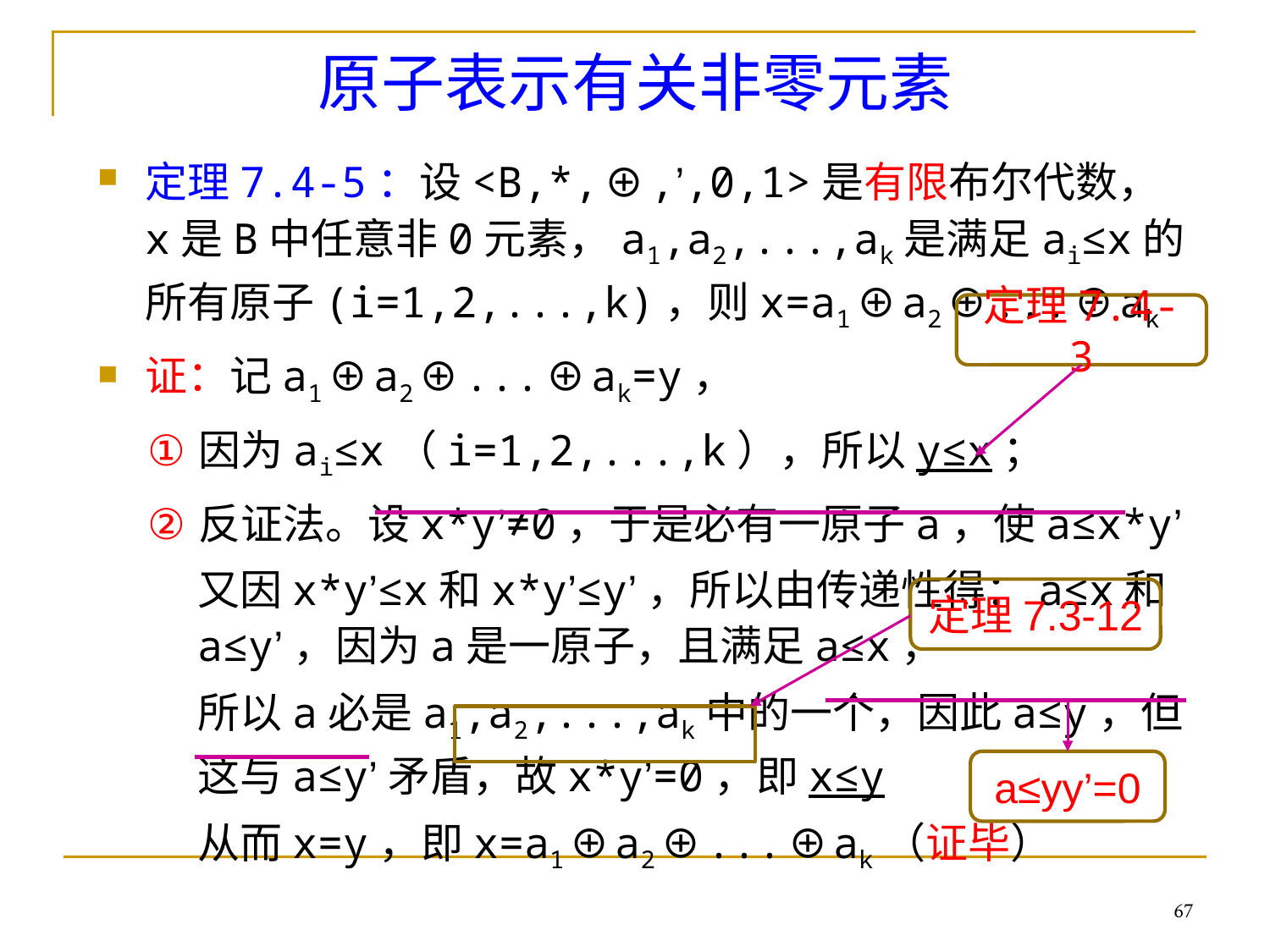

# 原子表示有关非零元素
定理7.4-5：设<B,*,⊕,’,0,1>是有限布尔代数，x是B中任意非0元素，a1,a2,...,ak是满足ai≤x的所有原子(i=1,2,...,k)，则x=a1⊕a2⊕...⊕ak
证：记a1⊕a2⊕...⊕ak=y，
因为ai≤x（i=1,2,...,k），所以y≤x；
反证法。设x*y’≠0，于是必有一原子a，使a≤x*y’
又因x*y’≤x和x*y’≤y’，所以由传递性得：a≤x和a≤y’，因为a是一原子，且满足a≤x，
所以a必是a1,a2,...,ak中的一个，因此a≤y，但这与a≤y’矛盾，故x*y’=0，即x≤y
从而x=y，即x=a1⊕a2⊕...⊕ak（证毕）
定理7.4-3
定理7.3-12

a≤yy’=0
67